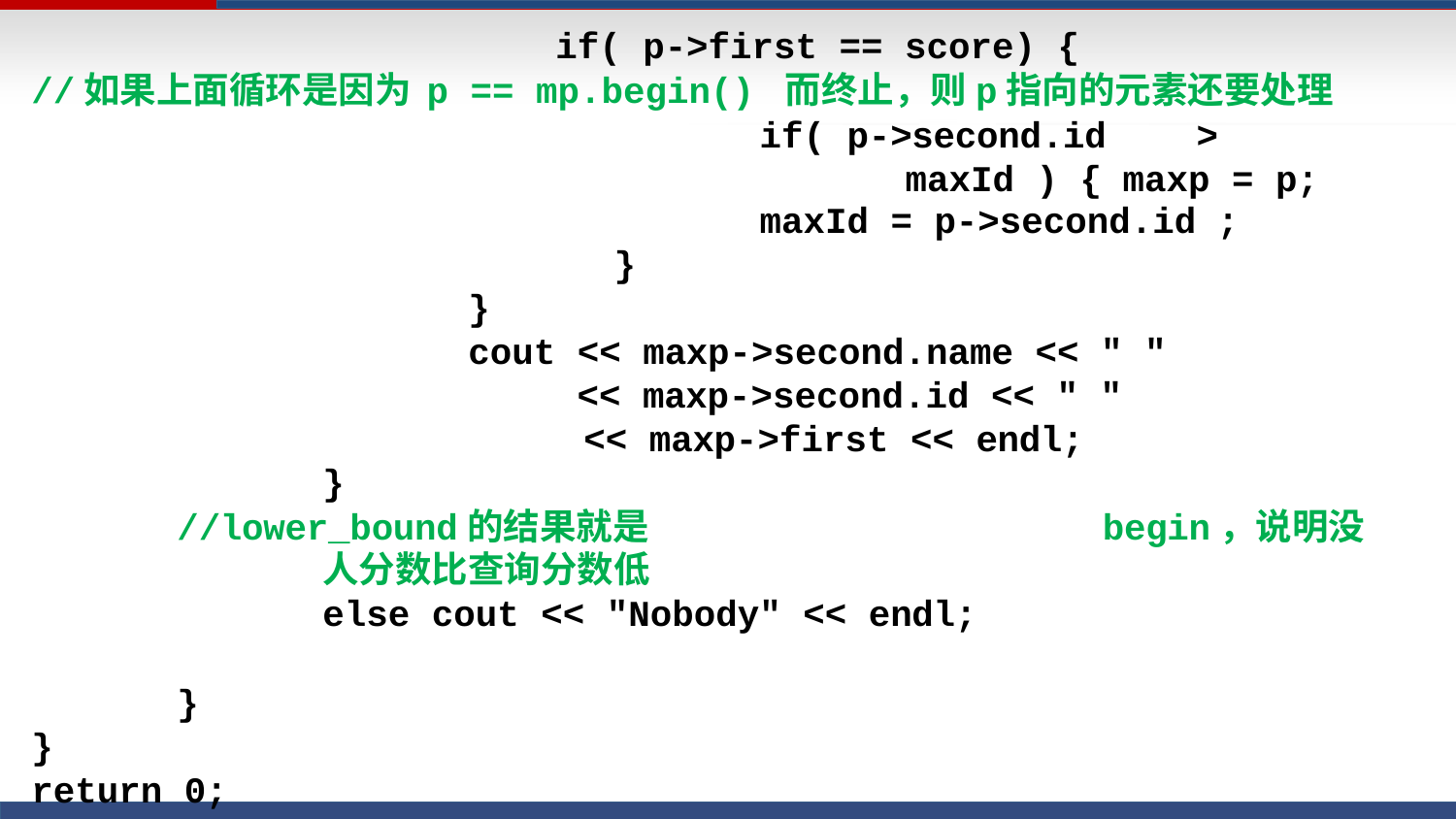

if( p->first == score) {
//如果上面循环是因为	p == mp.begin() 而终止，则p指向的元素还要处理
if( p->second.id	> maxId ) { maxp = p;
maxId = p->second.id ;
}
}
cout << maxp->second.name << " "
<< maxp->second.id << " "
<< maxp->first << endl;
}
//lower_bound的结果就是	begin，说明没人分数比查询分数低
else cout << "Nobody" << endl;

}
}
return 0;
}